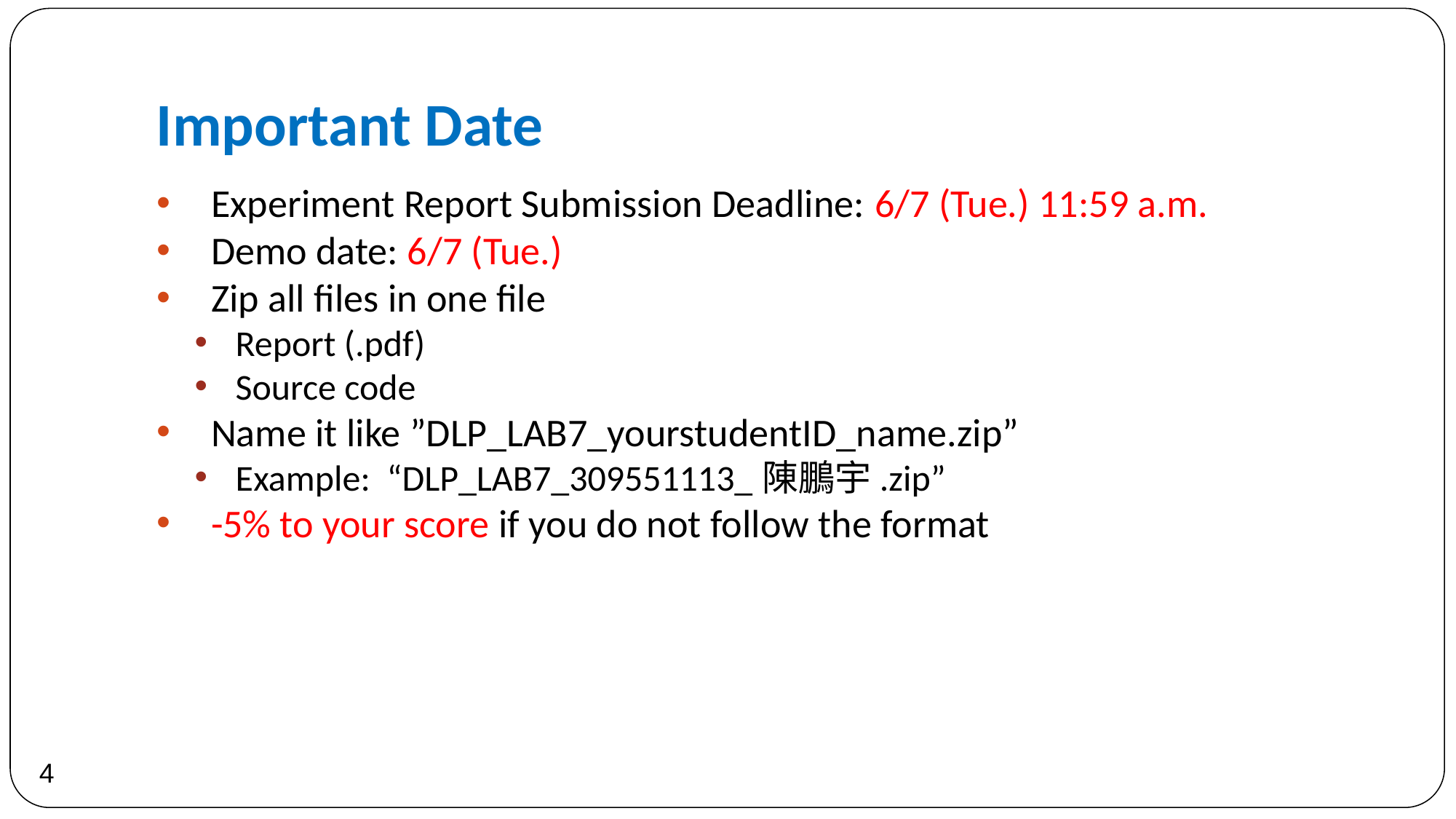

Important Date
Experiment Report Submission Deadline: 6/7 (Tue.) 11:59 a.m.
Demo date: 6/7 (Tue.)
Zip all files in one file
Report (.pdf)
Source code
Name it like ”DLP_LAB7_yourstudentID_name.zip”
Example:  “DLP_LAB7_309551113_陳鵬宇.zip”
-5% to your score if you do not follow the format